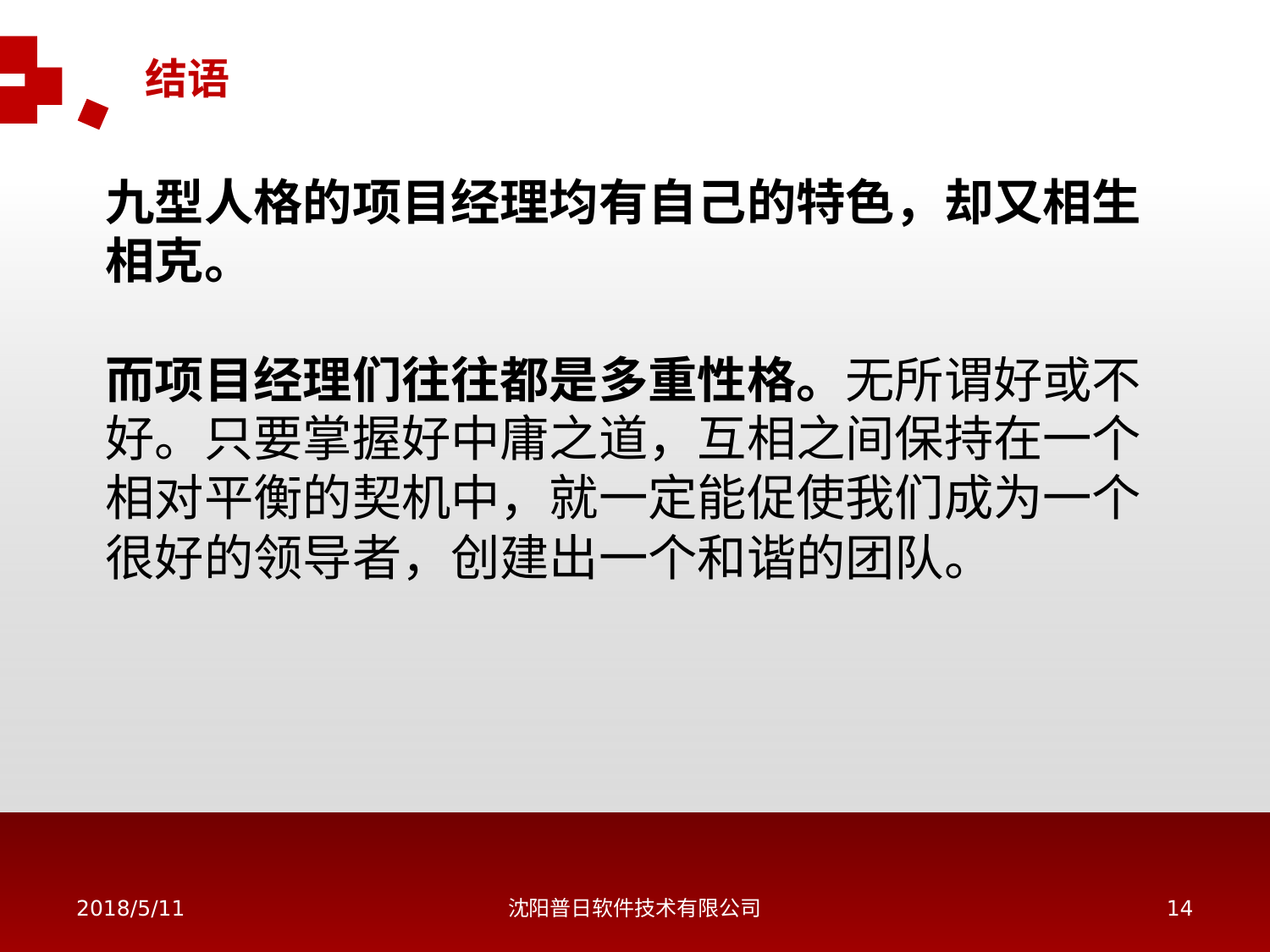

结语
九型人格的项目经理均有自己的特色，却又相生相克。
而项目经理们往往都是多重性格。无所谓好或不好。只要掌握好中庸之道，互相之间保持在一个相对平衡的契机中，就一定能促使我们成为一个很好的领导者，创建出一个和谐的团队。
2018/5/11
沈阳普日软件技术有限公司
14